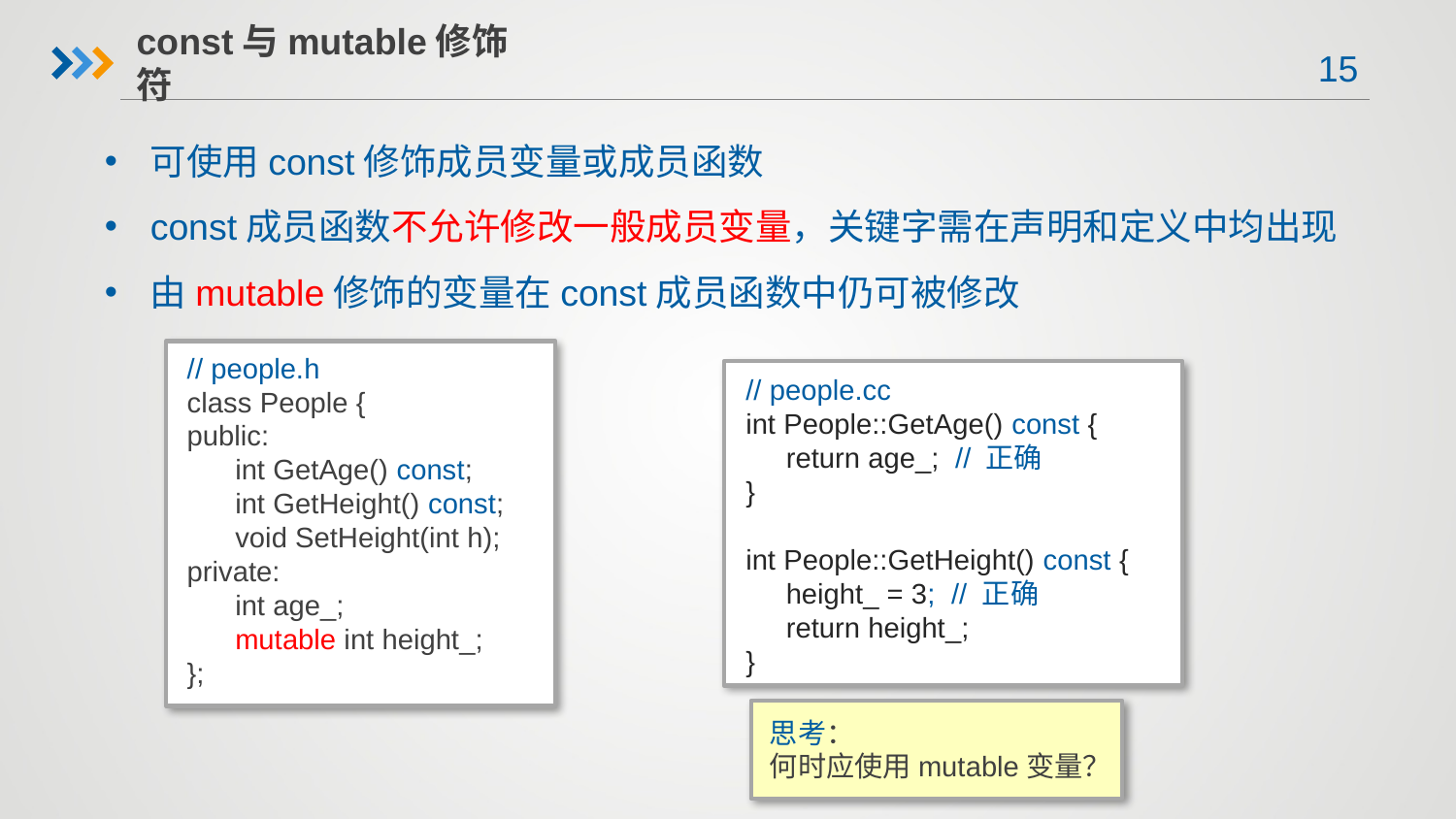

const与mutable修饰符
可使用const修饰成员变量或成员函数
const成员函数不允许修改一般成员变量，关键字需在声明和定义中均出现
由mutable修饰的变量在const成员函数中仍可被修改

// people.h
class People {
public:
      int GetAge() const;
      int GetHeight() const;
      void SetHeight(int h);
private:
      int age_;
      mutable int height_;
};

// people.cc
int People::GetAge() const {
     return age_;  // 正确
}

int People::GetHeight() const {
     height_ = 3;  // 正确
     return height_;
}

思考：
何时应使用mutable变量？